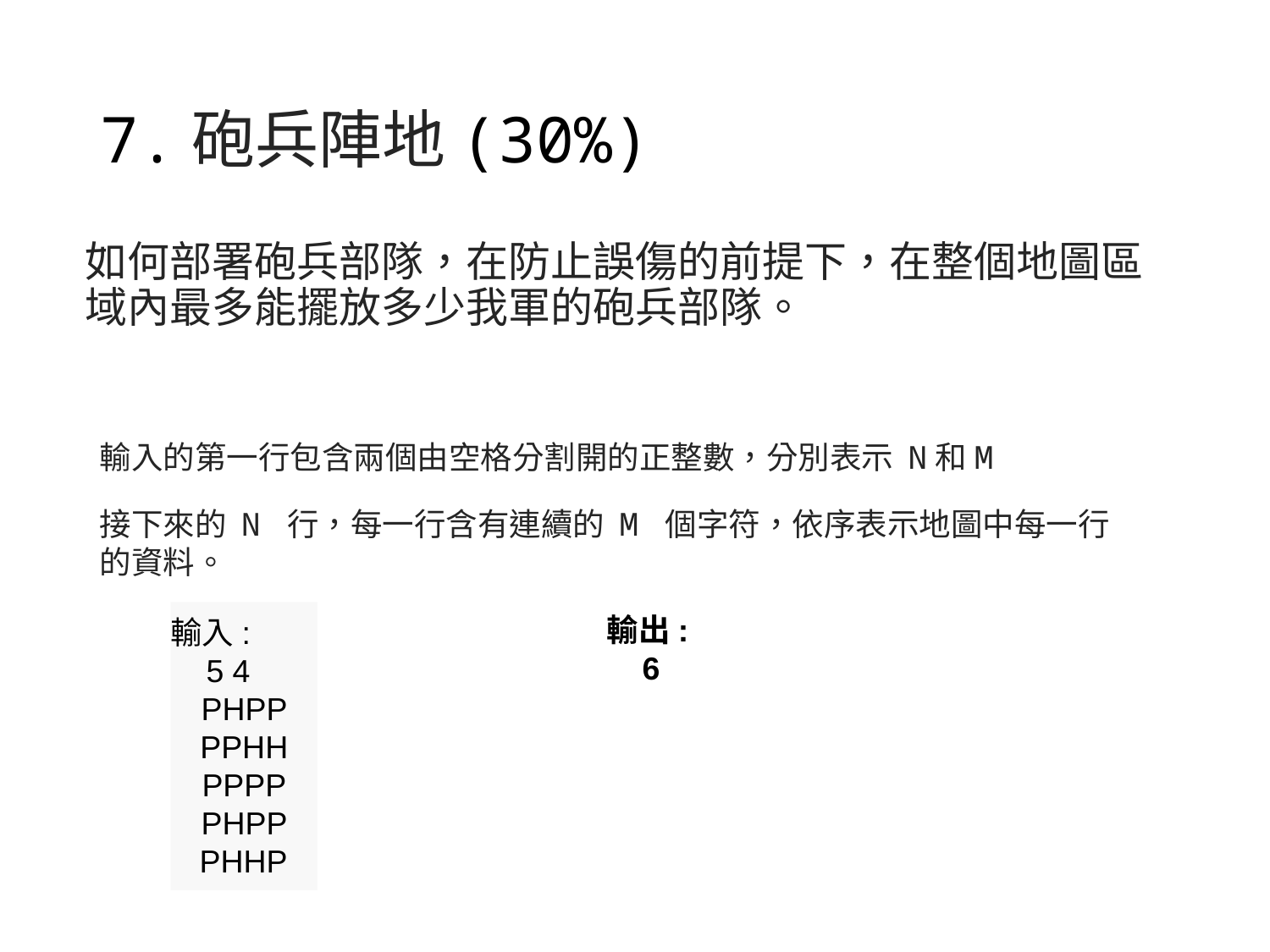

# 7.砲兵陣地(30%)
如何部署砲兵部隊，在防止誤傷的前提下，在整個地圖區域內最多能擺放多少我軍的砲兵部隊。
輸入的第一行包含兩個由空格分割開的正整數，分別表示 N和M
接下來的 N 行，每一行含有連續的 M 個字符，依序表示地圖中每一行的資料。
輸入:
    5 4
PHPP PPHH PPPP PHPP PHHP
輸出:
    6